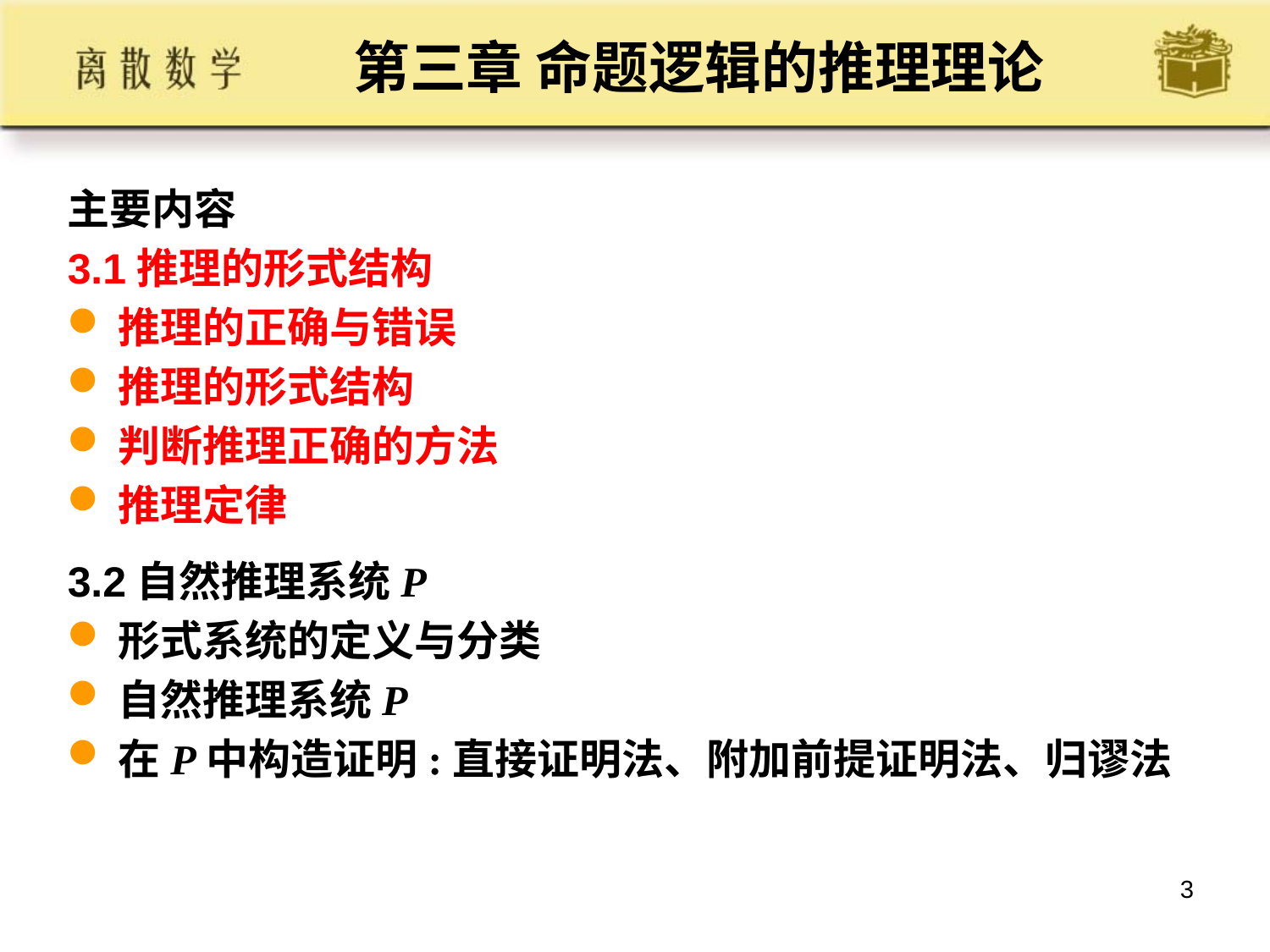

# 第三章 命题逻辑的推理理论
主要内容
3.1推理的形式结构
推理的正确与错误
推理的形式结构
判断推理正确的方法
推理定律
3.2自然推理系统P
形式系统的定义与分类
自然推理系统P
在P中构造证明:直接证明法、附加前提证明法、归谬法

3